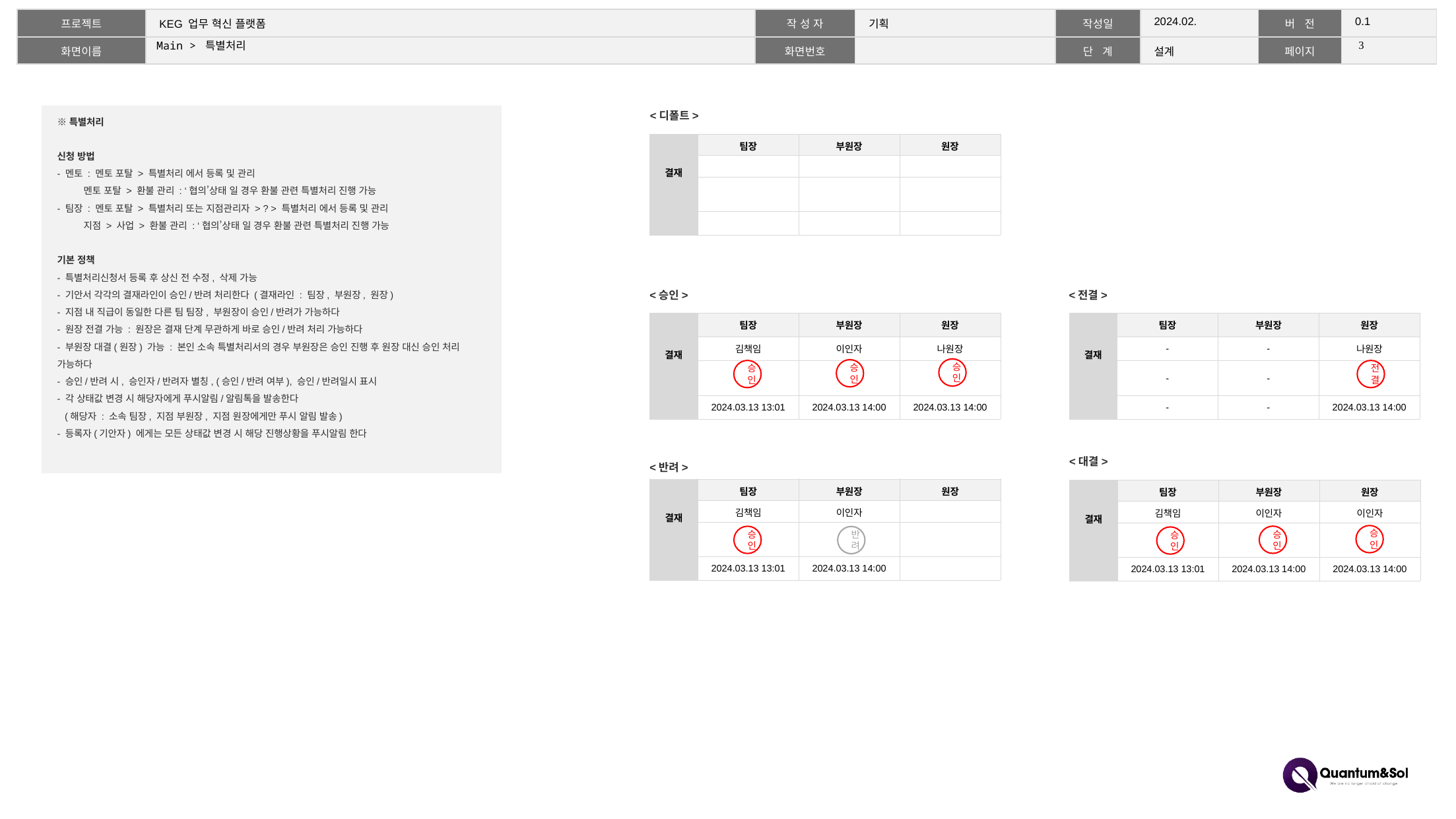

3

# Main > 특별처리
<디폴트>
※특별처리

신청 방법
- 멘토 : 멘토 포탈 > 특별처리 에서 등록 및 관리
          멘토 포탈 > 환불 관리 : ‘협의’상태 일 경우 환불 관련 특별처리 진행 가능
- 팀장 : 멘토 포탈 > 특별처리 또는 지점관리자 > ? > 특별처리 에서 등록 및 관리
          지점 > 사업 > 환불 관리 : ‘협의’상태 일 경우 환불 관련 특별처리 진행 가능
기본 정책
- 특별처리신청서 등록 후 상신 전 수정, 삭제 가능
- 기안서 각각의 결재라인이 승인/반려 처리한다 (결재라인 : 팀장, 부원장, 원장)
- 지점 내 직급이 동일한 다른 팀 팀장, 부원장이 승인/반려가 가능하다
- 원장 전결 가능 : 원장은 결재 단계 무관하게 바로 승인/반려 처리 가능하다
- 부원장 대결(원장) 가능 : 본인 소속 특별처리서의 경우 부원장은 승인 진행 후 원장 대신 승인 처리 가능하다
- 승인/반려 시, 승인자/반려자 별칭, (승인/반려 여부), 승인/반려일시 표시
- 각 상태값 변경 시 해당자에게 푸시알림/알림톡을 발송한다
  (해당자 : 소속 팀장, 지점 부원장, 지점 원장에게만 푸시 알림 발송)
- 등록자(기안자) 에게는 모든 상태값 변경 시 해당 진행상황을 푸시알림 한다
| 결재 | 팀장 | 부원장 | 원장 |
| --- | --- | --- | --- |
|  |  |  |  |
|  |  |  |  |
|  |  |  |  |
<승인>
<전결>
| 결재 | 팀장 | 부원장 | 원장 |
| --- | --- | --- | --- |
|  | - | - | 나원장 |
|  | - | - |  |
|  | - | - | 2024.03.13 14:00 |
| 결재 | 팀장 | 부원장 | 원장 |
| --- | --- | --- | --- |
|  | 김책임 | 이인자 | 나원장 |
|  |  |  |  |
|  | 2024.03.13 13:01 | 2024.03.13 14:00 | 2024.03.13 14:00 |
승인
승인
승인
전결
<대결>
<반려>
| 결재 | 팀장 | 부원장 | 원장 |
| --- | --- | --- | --- |
|  | 김책임 | 이인자 |  |
|  |  |  |  |
|  | 2024.03.13 13:01 | 2024.03.13 14:00 |  |
| 결재 | 팀장 | 부원장 | 원장 |
| --- | --- | --- | --- |
|  | 김책임 | 이인자 | 이인자 |
|  |  |  |  |
|  | 2024.03.13 13:01 | 2024.03.13 14:00 | 2024.03.13 14:00 |
승인
승인
승인
반려
승인